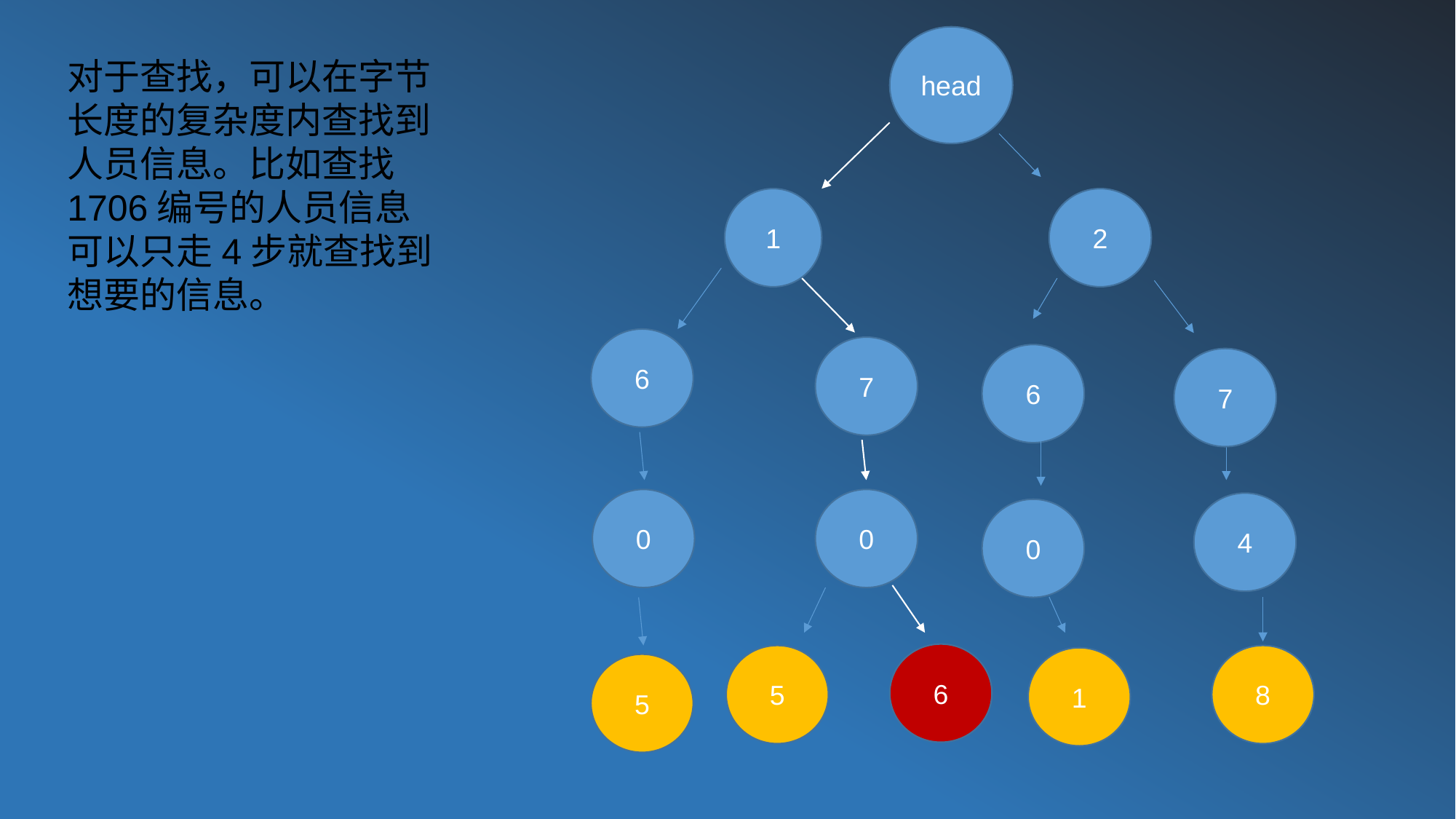

head
1
2
6
7
6
7
0
0
4
0
6
5
8
1
5
对于查找，可以在字节长度的复杂度内查找到人员信息。比如查找1706编号的人员信息可以只走4步就查找到想要的信息。